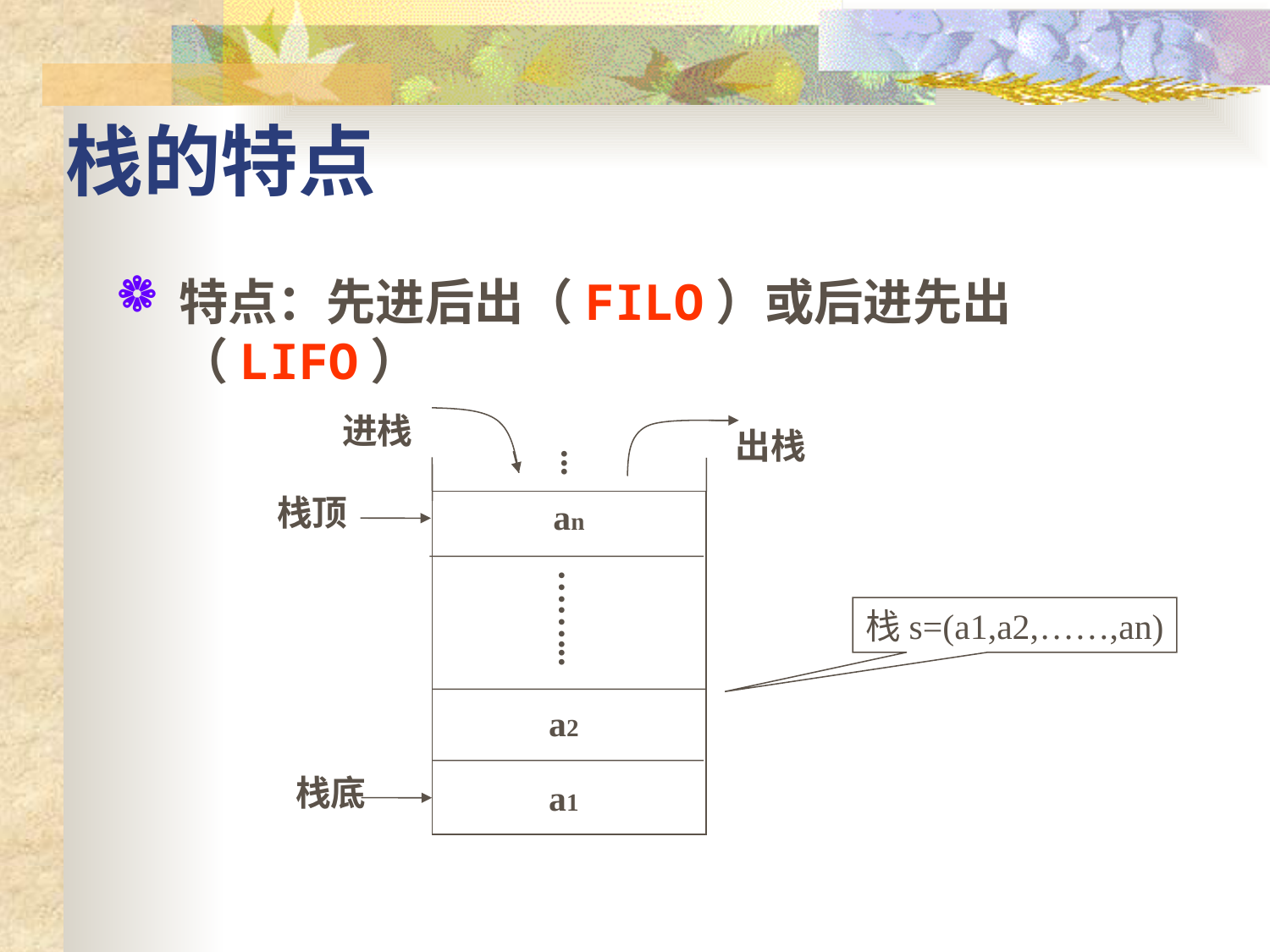

# 栈的特点
特点：先进后出（FILO）或后进先出（LIFO）
进栈

出栈
...

栈顶
an

……...
a2
栈底
a1

栈s=(a1,a2,……,an)